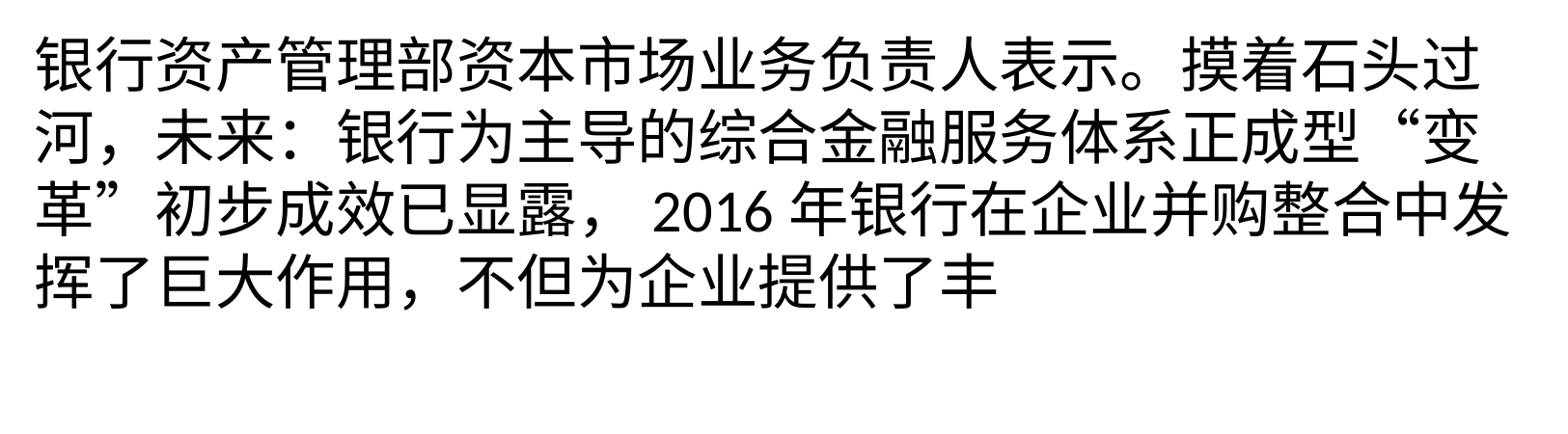

银行资产管理部资本市场业务负责人表示。摸着石头过河，未来：银行为主导的综合金融服务体系正成型“变革”初步成效已显露，2016年银行在企业并购整合中发挥了巨大作用，不但为企业提供了丰